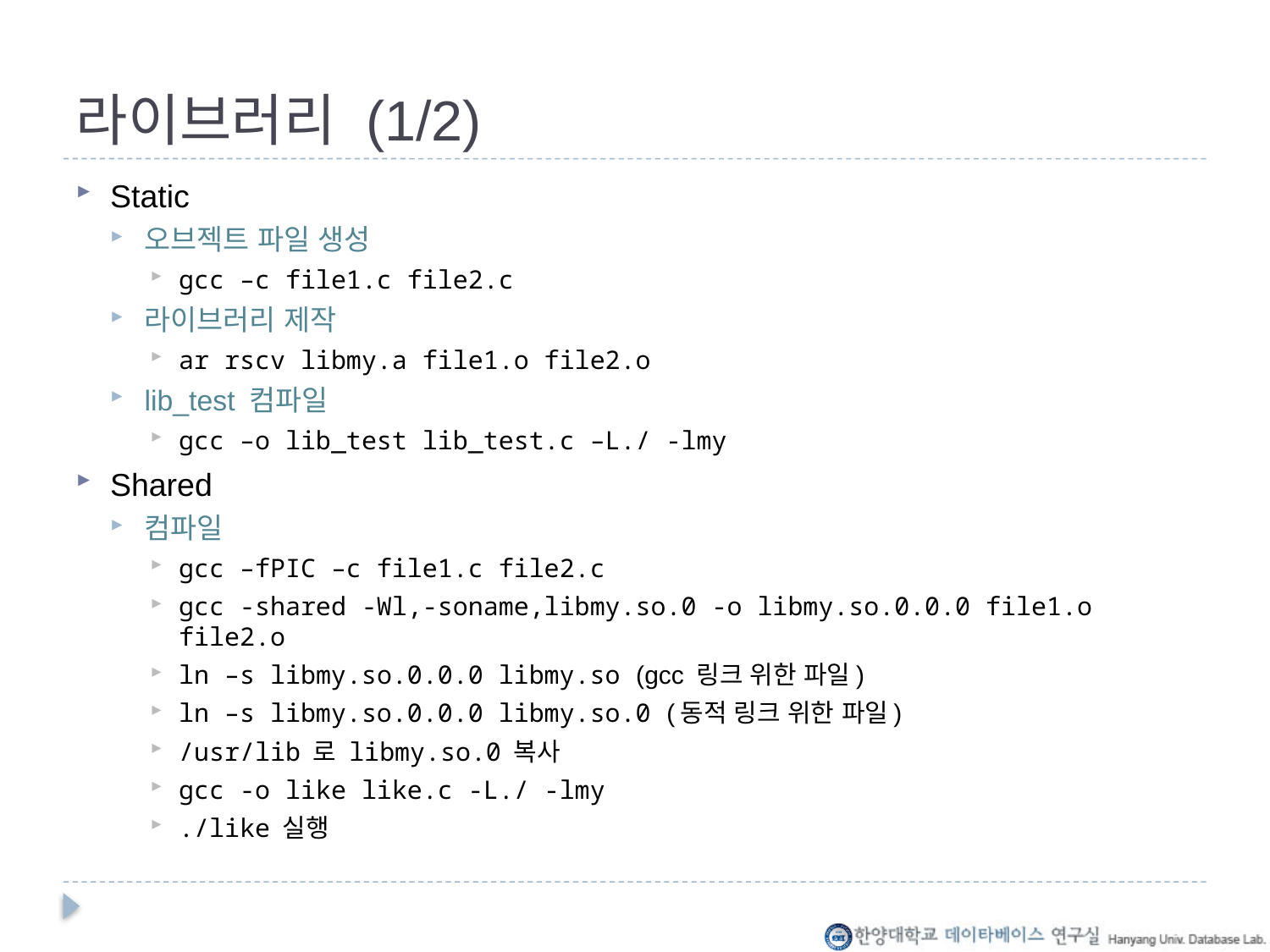

# 라이브러리 (1/2)
Static
오브젝트 파일 생성
gcc –c file1.c file2.c
라이브러리 제작
ar rscv libmy.a file1.o file2.o
lib_test 컴파일
gcc –o lib_test lib_test.c –L./ -lmy
Shared
컴파일
gcc –fPIC –c file1.c file2.c
gcc -shared -Wl,-soname,libmy.so.0 -o libmy.so.0.0.0 file1.o file2.o
ln –s libmy.so.0.0.0 libmy.so (gcc 링크 위한 파일)
ln –s libmy.so.0.0.0 libmy.so.0 (동적 링크 위한 파일)
/usr/lib 로 libmy.so.0 복사
gcc -o like like.c -L./ -lmy
./like 실행